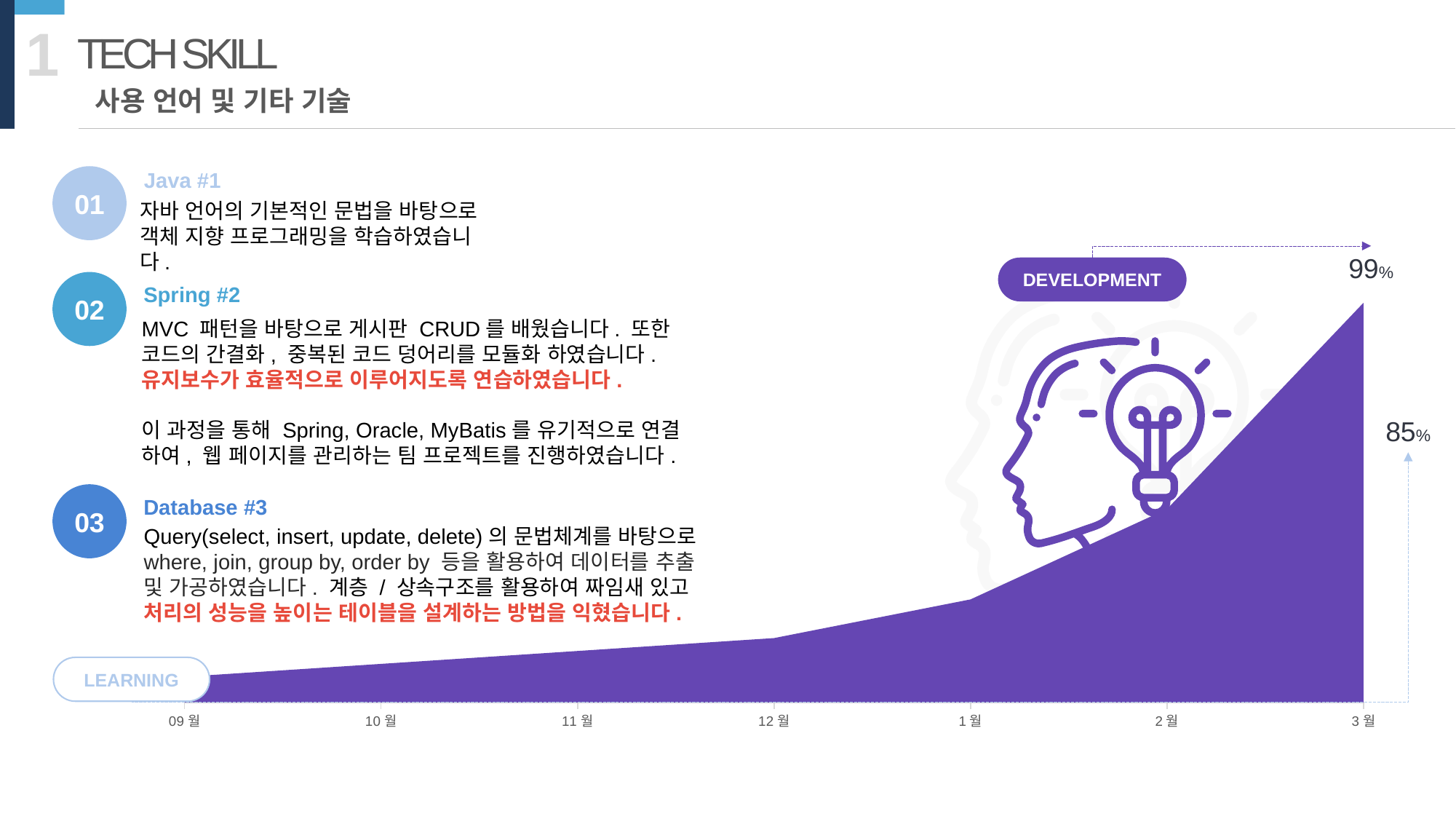

1
TECH SKILL
사용 언어 및 기타 기술
01
Java #1
자바 언어의 기본적인 문법을 바탕으로
객체 지향 프로그래밍을 학습하였습니다.
02
Spring #2
MVC 패턴을 바탕으로 게시판 CRUD를 배웠습니다. 또한
코드의 간결화, 중복된 코드 덩어리를 모듈화 하였습니다.
유지보수가 효율적으로 이루어지도록 연습하였습니다.

이 과정을 통해 Spring, Oracle, MyBatis를 유기적으로 연결
하여, 웹 페이지를 관리하는 팀 프로젝트를 진행하였습니다.
03
Database #3
Query(select, insert, update, delete)의 문법체계를 바탕으로
where, join, group by, order by 등을 활용하여 데이터를 추출
및 가공하였습니다. 계층 / 상속구조를 활용하여 짜임새 있고
처리의 성능을 높이는 테이블을 설계하는 방법을 익혔습니다.

### Chart

| Category | FRONT | BACK |
|---|---|---|
| 09월 | 2.0 | 1.0 |
| 10월 | 3.0 | 2.0 |
| 11월 | 4.0 | 2.0 |
| 12월 | 5.0 | 3.0 |
| 1월 | 8.0 | 5.0 |
| 2월 | 15.0 | 11.0 |
| 3월 | 31.0 | 21.0 |
99%
DEVELOPMENT

85%
LEARNING